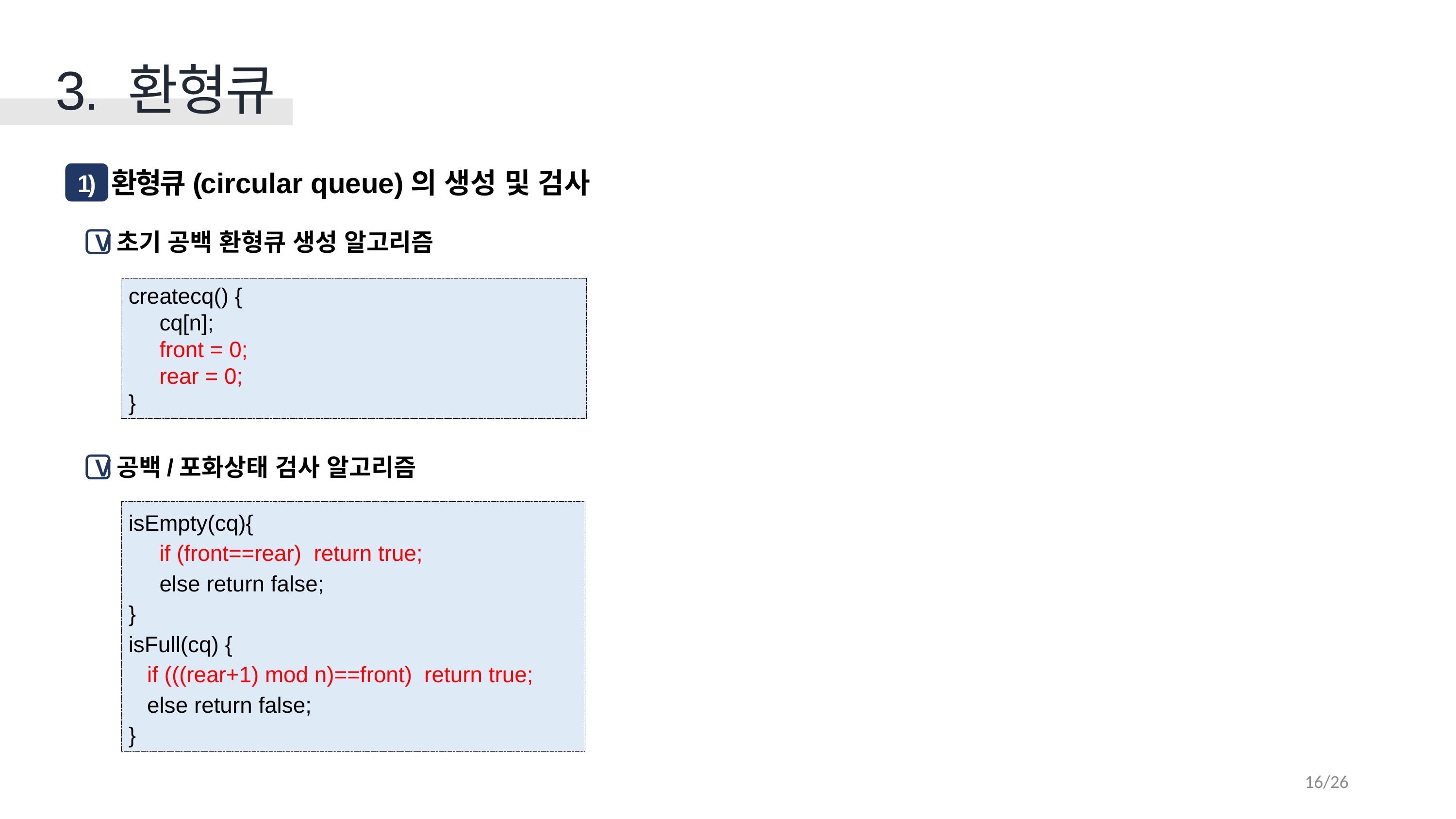

3. 환형큐

 환형큐(circular queue)의 생성 및 검사

1)
초기 공백 환형큐 생성 알고리즘

V
createcq() {
     cq[n];
     front = 0;
     rear = 0;
}
공백/포화상태 검사 알고리즘
V
isEmpty(cq){
     if (front==rear)  return true;
     else return false;
}
isFull(cq) {
   if (((rear+1) mod n)==front)  return true;
   else return false;
}
16/26